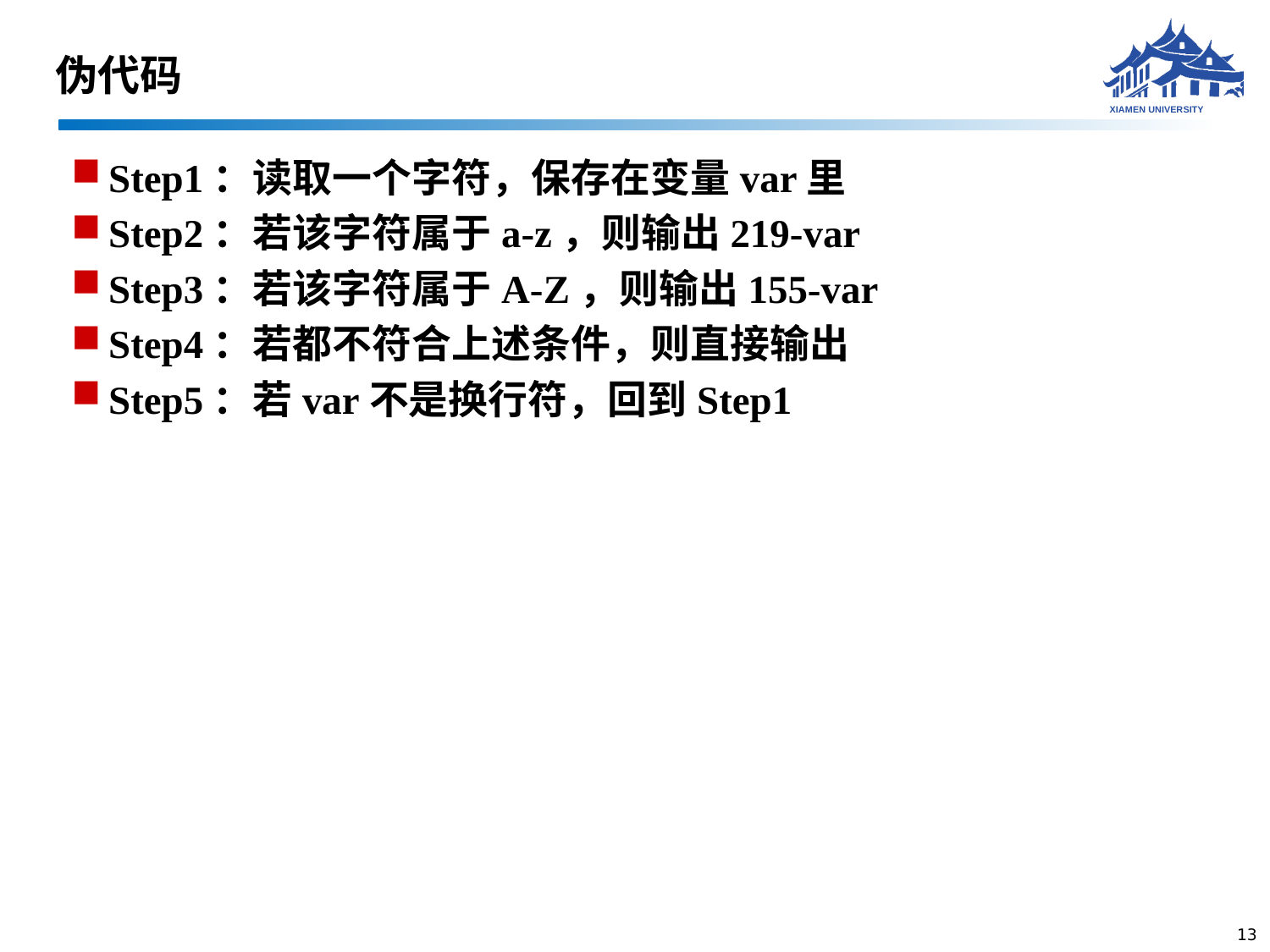

# 伪代码
Step1：读取一个字符，保存在变量var里
Step2：若该字符属于a-z，则输出219-var
Step3：若该字符属于A-Z，则输出155-var
Step4：若都不符合上述条件，则直接输出
Step5：若var不是换行符，回到Step1

13